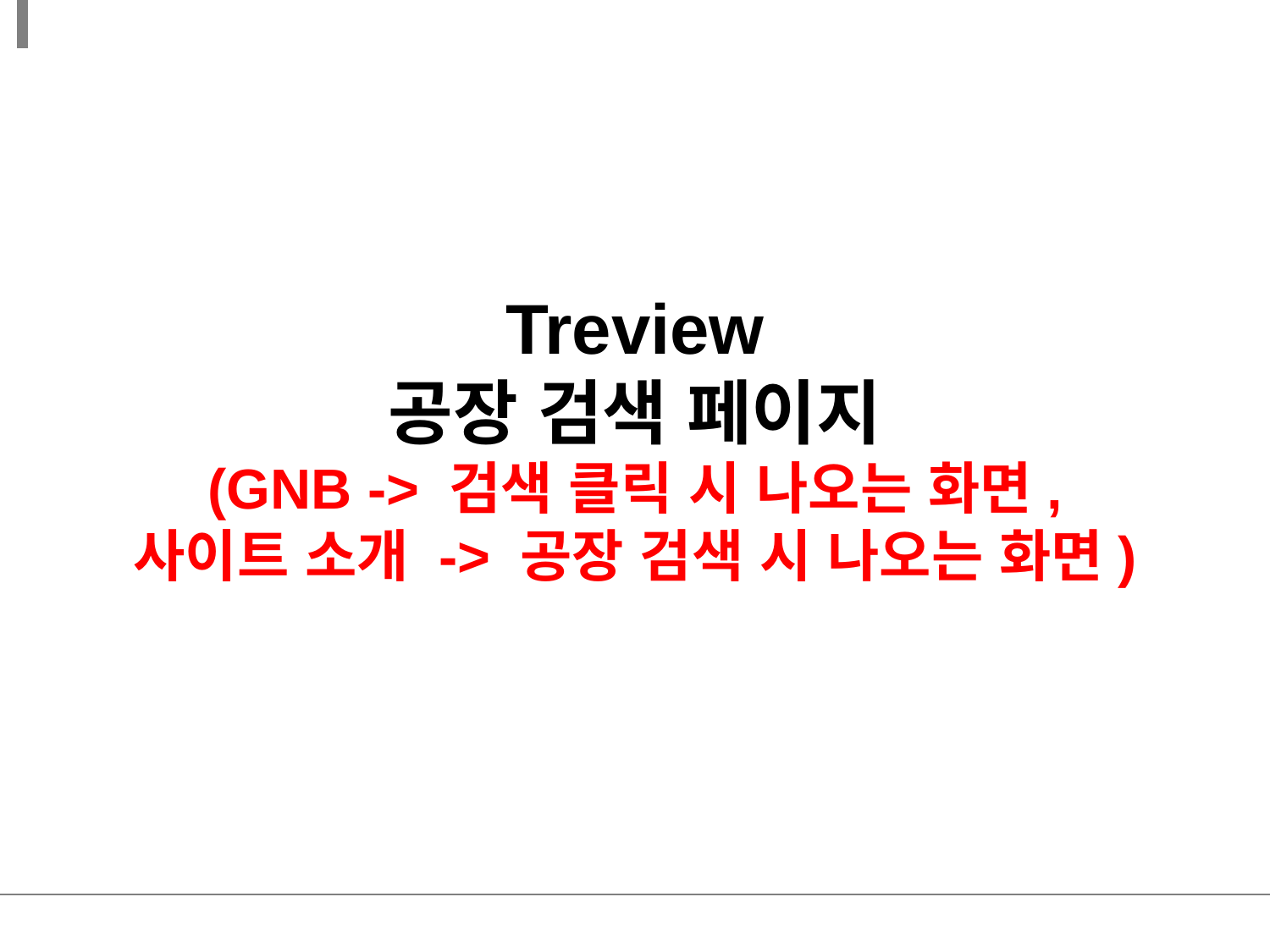

Treview
공장 검색 페이지
(GNB -> 검색 클릭 시 나오는 화면,
사이트 소개 -> 공장 검색 시 나오는 화면)